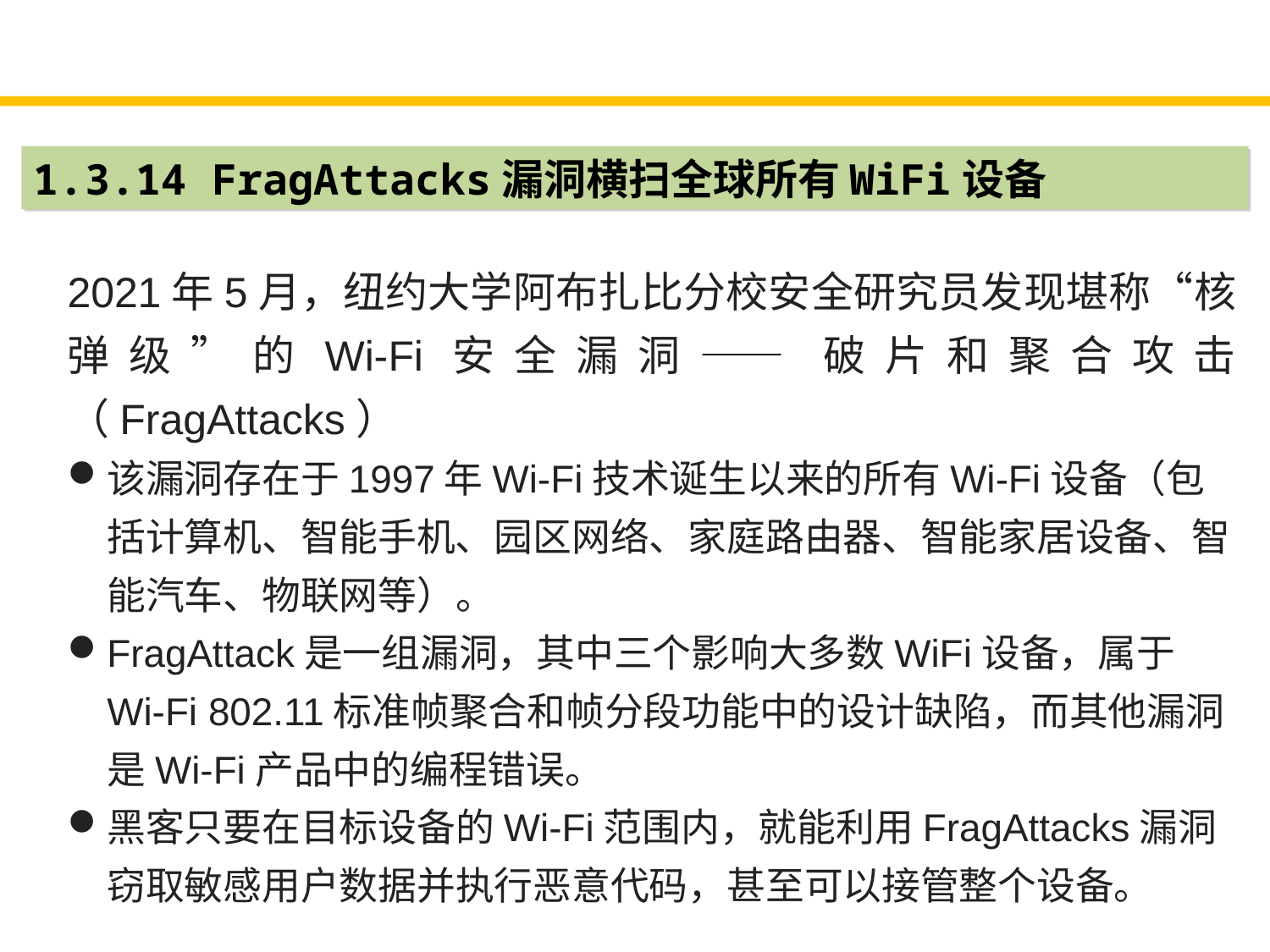

#
1.3.14 FragAttacks漏洞横扫全球所有WiFi设备
2021年5月，纽约大学阿布扎比分校安全研究员发现堪称“核弹级”的Wi-Fi安全漏洞——破片和聚合攻击（FragAttacks）
该漏洞存在于1997年Wi-Fi技术诞生以来的所有Wi-Fi设备（包括计算机、智能手机、园区网络、家庭路由器、智能家居设备、智能汽车、物联网等）。
FragAttack是一组漏洞，其中三个影响大多数WiFi设备，属于Wi-Fi 802.11标准帧聚合和帧分段功能中的设计缺陷，而其他漏洞是Wi-Fi产品中的编程错误。
黑客只要在目标设备的Wi-Fi范围内，就能利用FragAttacks漏洞窃取敏感用户数据并执行恶意代码，甚至可以接管整个设备。